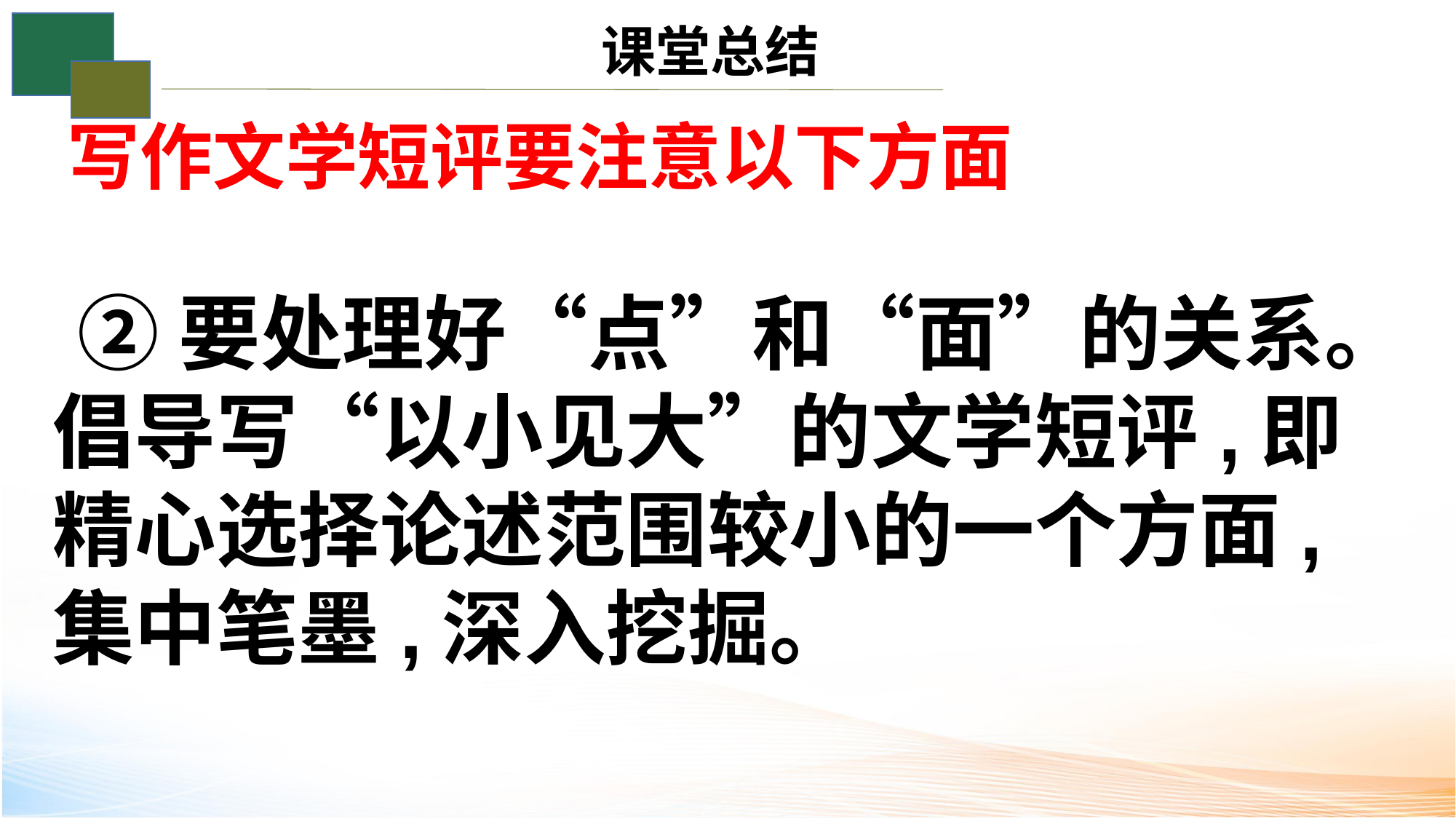

课堂总结

写作文学短评要注意以下方面
  ②要处理好“点”和“面”的关系。倡导写“以小见大”的文学短评,即精心选择论述范围较小的一个方面,集中笔墨,深入挖掘。